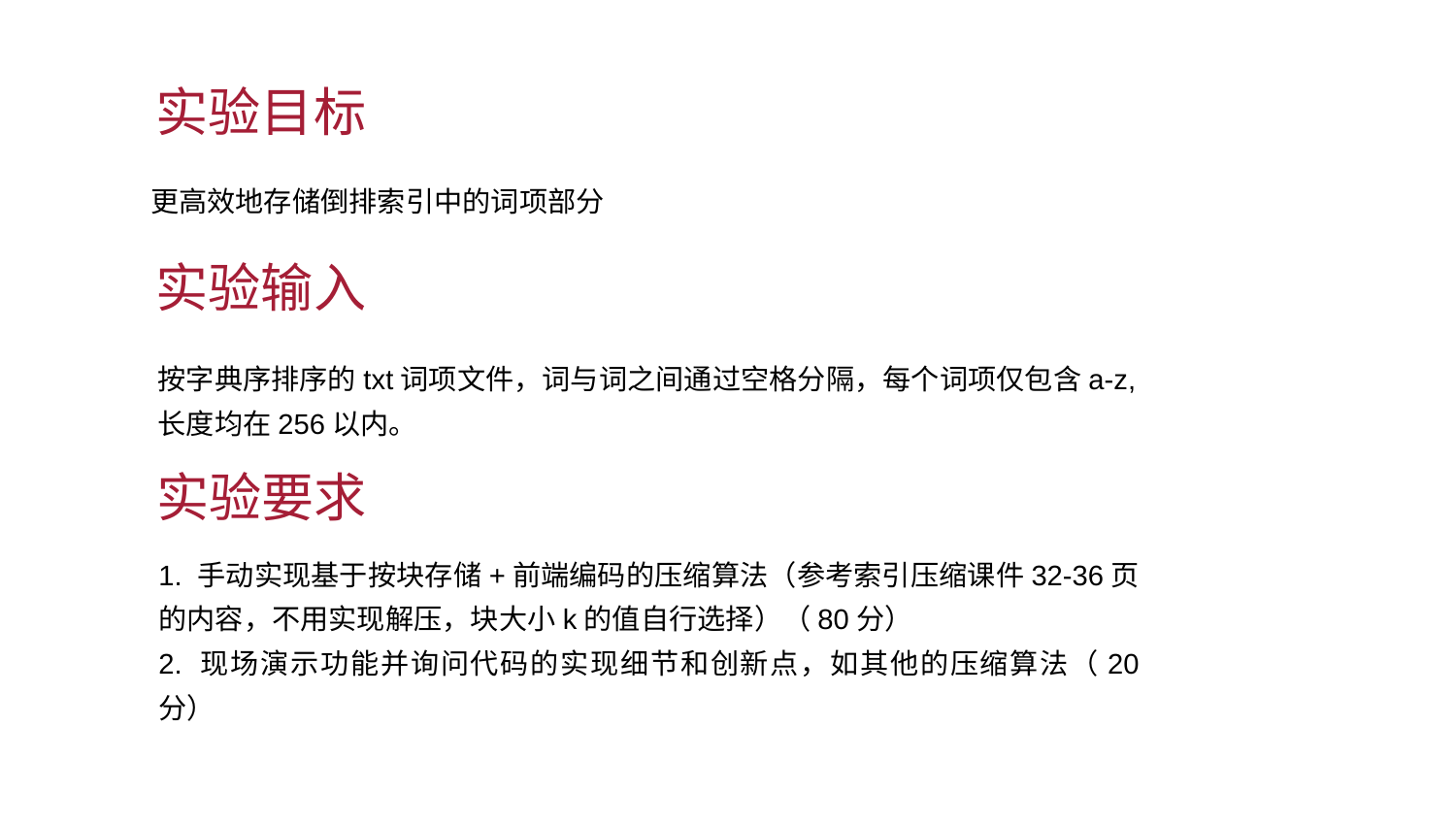

实验目标
更高效地存储倒排索引中的词项部分

实验输入
按字典序排序的txt词项文件，词与词之间通过空格分隔，每个词项仅包含a-z,长度均在256以内。

实验要求
1. 手动实现基于按块存储+前端编码的压缩算法（参考索引压缩课件32-36页的内容，不用实现解压，块大小k的值自行选择）（80分）
2. 现场演示功能并询问代码的实现细节和创新点，如其他的压缩算法（20 分）